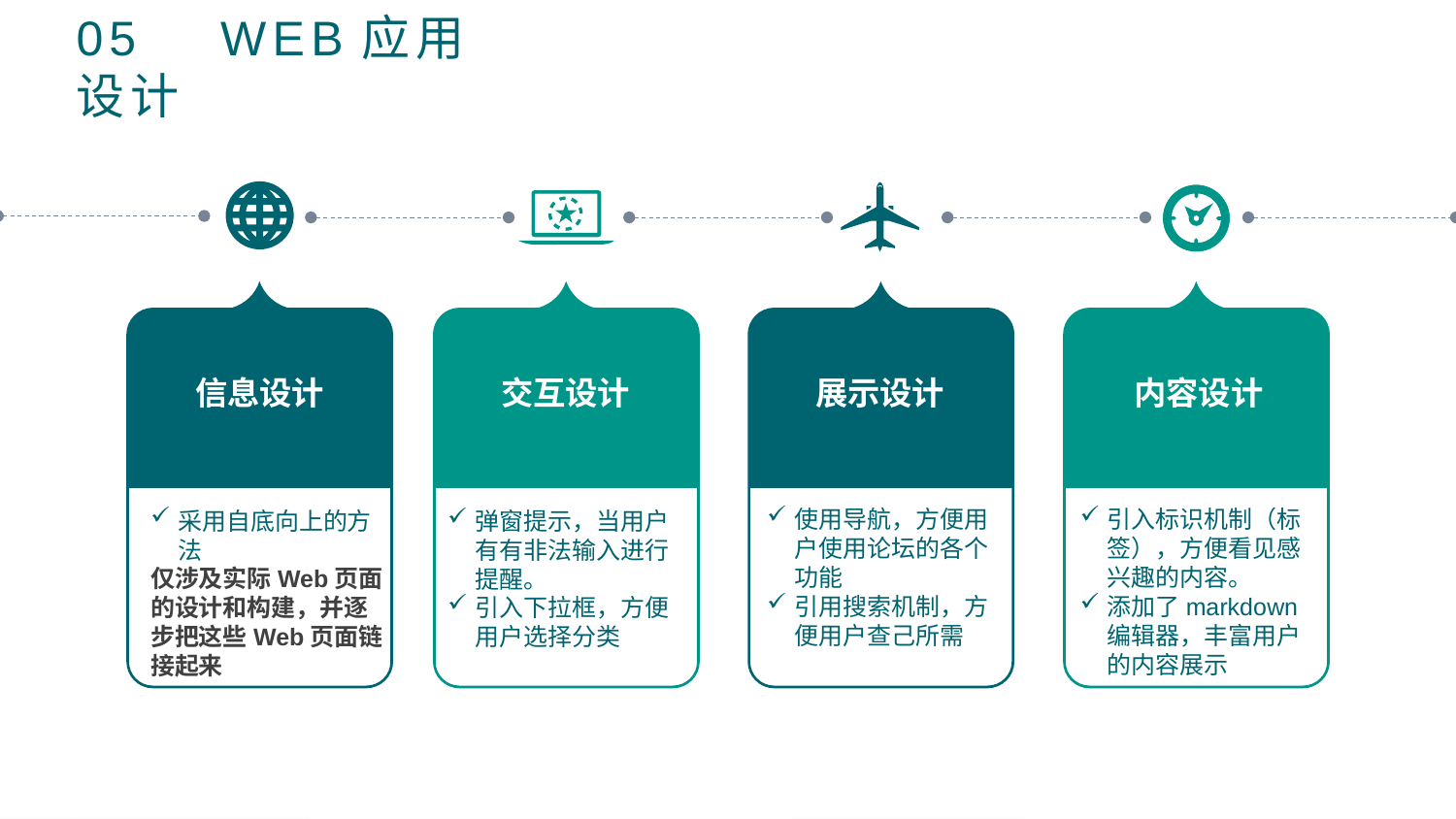

05    WEB应用设计

信息设计

交互设计

展示设计

内容设计
使用导航，方便用户使用论坛的各个功能
引用搜索机制，方便用户查己所需
引入标识机制（标签），方便看见感兴趣的内容。
添加了markdown编辑器，丰富用户的内容展示
采用自底向上的方法
仅涉及实际Web⻚⾯的设计和构建，并逐步把这些Web⻚⾯链接起来
弹窗提示，当用户有有非法输入进行提醒。
引入下拉框，方便用户选择分类